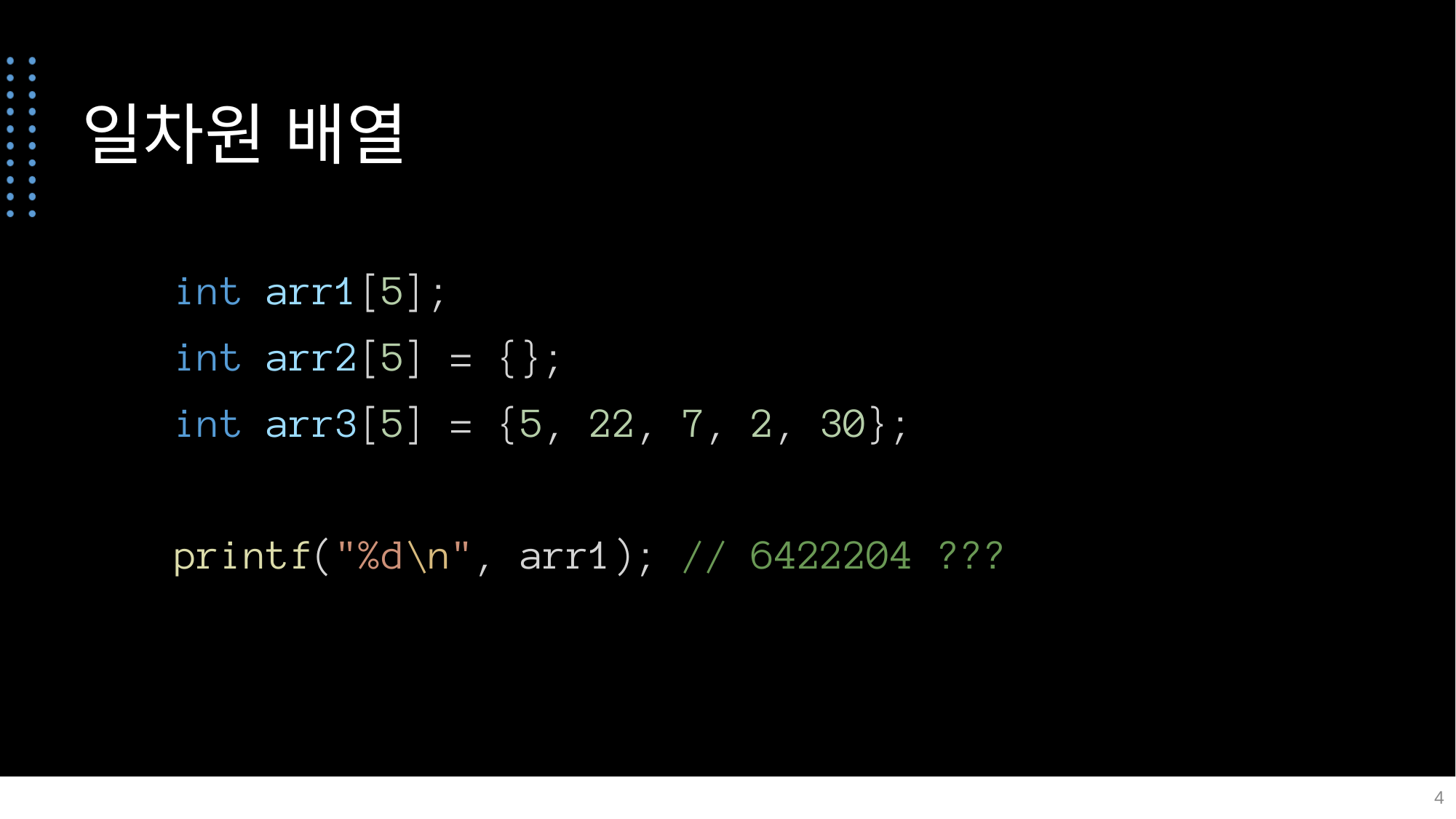

# 일차원 배열
    int arr1[5];
    int arr2[5] = {};
    int arr3[5] = {5, 22, 7, 2, 30};

    printf("%d\n", arr1); // 6422204 ???

4